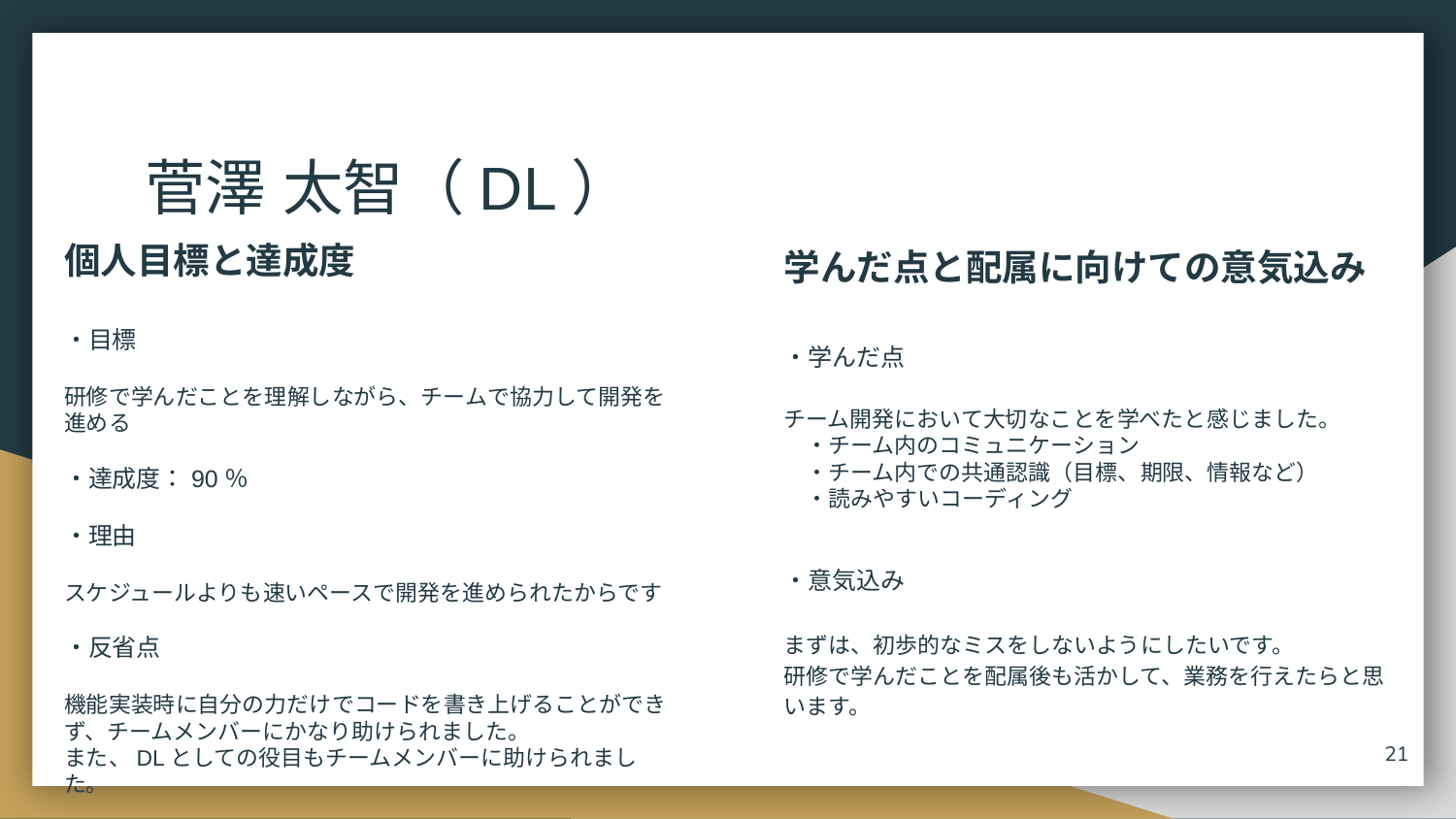

# 菅澤 太智（DL）
個人目標と達成度

・目標

研修で学んだことを理解しながら、チームで協力して開発を進める

・達成度：90％

・理由

スケジュールよりも速いペースで開発を進められたからです

・反省点

機能実装時に自分の力だけでコードを書き上げることができず、チームメンバーにかなり助けられました。
また、DLとしての役目もチームメンバーに助けられました。

学んだ点と配属に向けての意気込み

・学んだ点

チーム開発において大切なことを学べたと感じました。
　・チーム内のコミュニケーション
　・チーム内での共通認識（目標、期限、情報など）
　・読みやすいコーディング

・意気込み

まずは、初歩的なミスをしないようにしたいです。
研修で学んだことを配属後も活かして、業務を行えたらと思います。

21